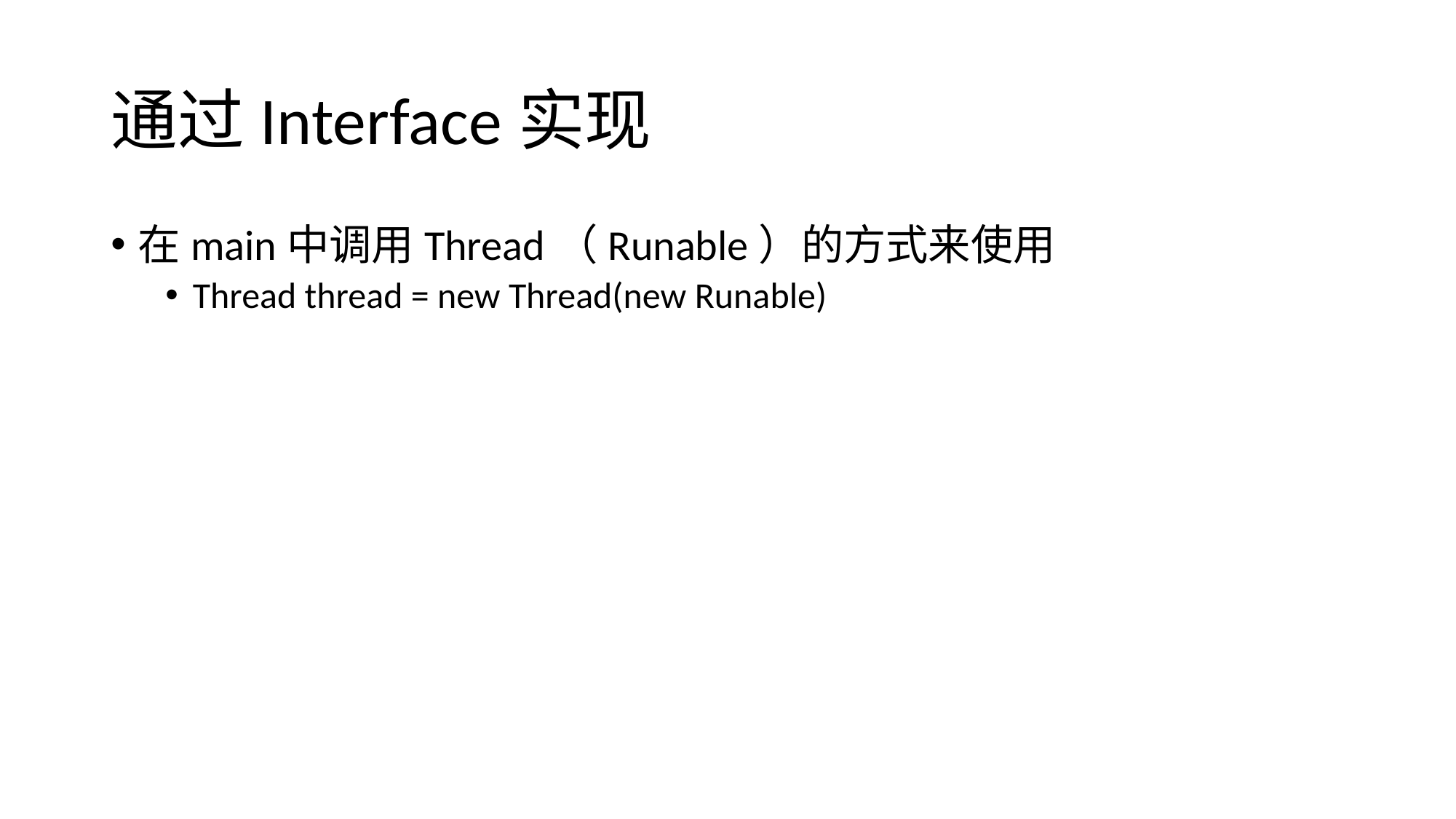

# 通过Interface实现
在main中调用Thread（Runable）的方式来使用
Thread thread = new Thread(new Runable)